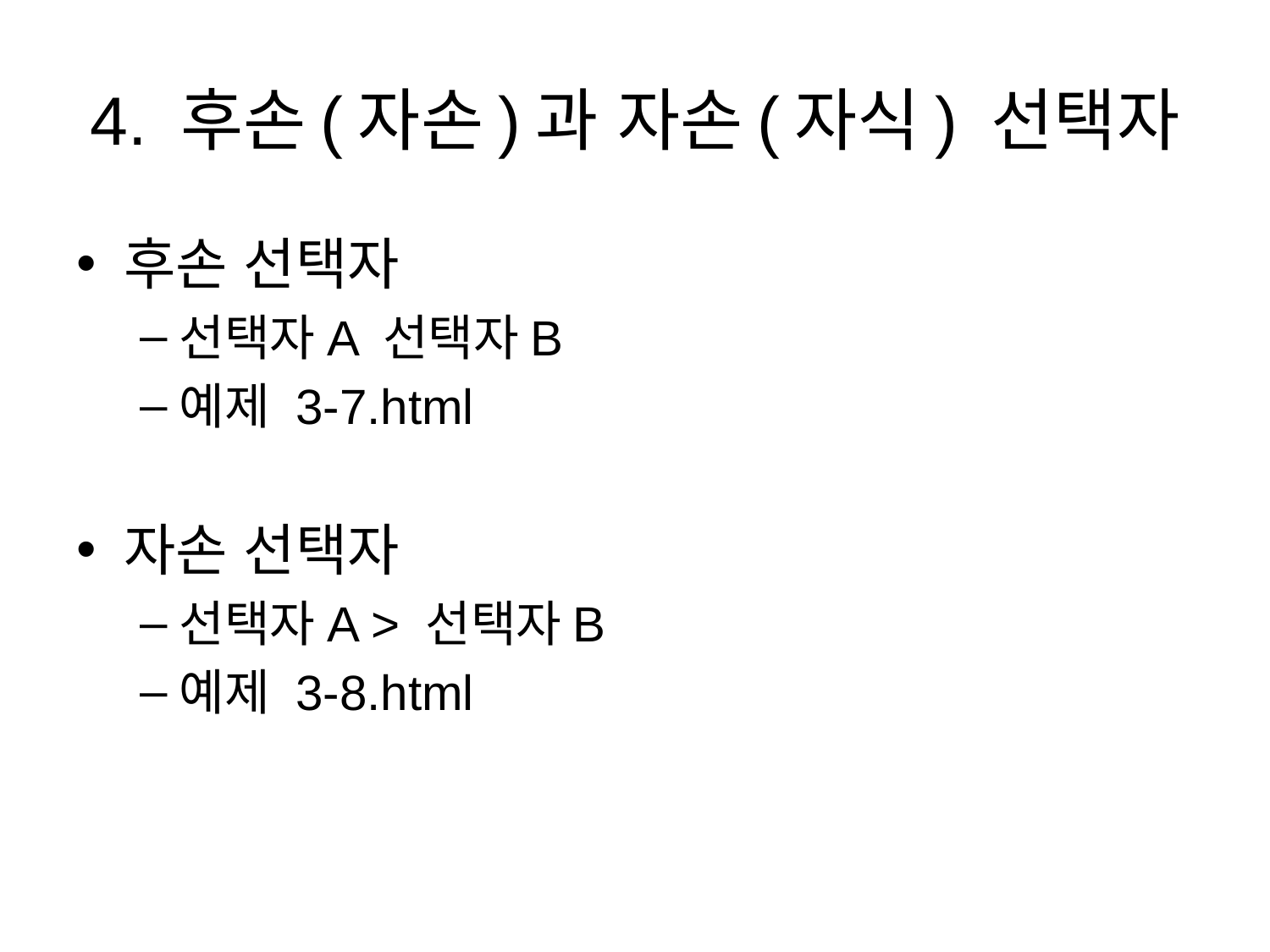

# 4. 후손(자손)과 자손(자식) 선택자
후손 선택자
선택자A 선택자B
예제 3-7.html

자손 선택자
선택자A > 선택자B
예제 3-8.html